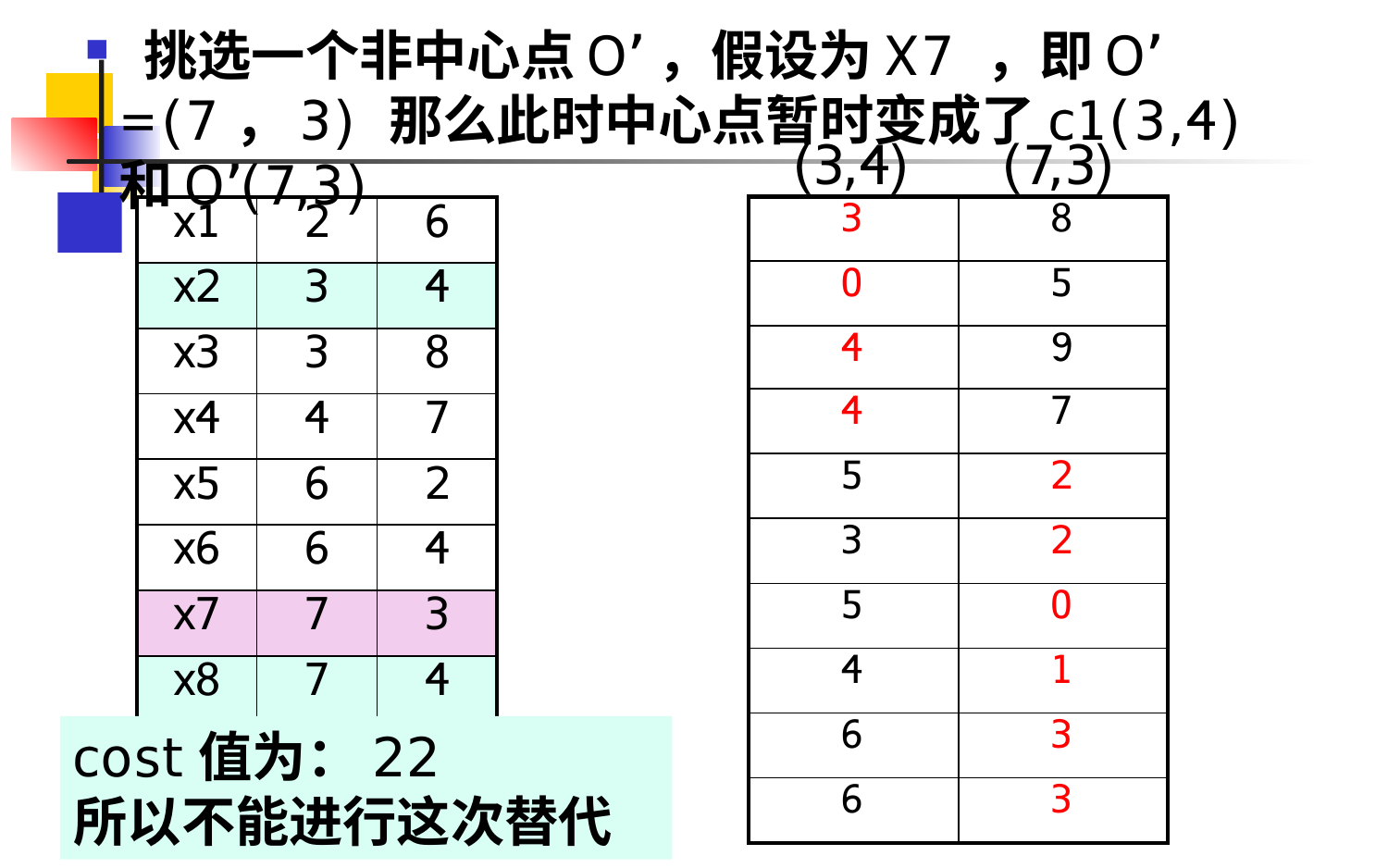

挑选一个非中心点O’，假设为X7 ，即O’ =(7，3) 那么此时中心点暂时变成了c1(3,4)和O’(7,3)
(3,4)
(7,3)
| 3 | 8 |
| --- | --- |
| 0 | 5 |
| 4 | 9 |
| 4 | 7 |
| 5 | 2 |
| 3 | 2 |
| 5 | 0 |
| 4 | 1 |
| 6 | 3 |
| 6 | 3 |
| x1 | 2 | 6 |
| --- | --- | --- |
| x2 | 3 | 4 |
| x3 | 3 | 8 |
| x4 | 4 | 7 |
| x5 | 6 | 2 |
| x6 | 6 | 4 |
| x7 | 7 | 3 |
| x8 | 7 | 4 |
| x9 | 8 | 5 |
| x10 | 7 | 6 |
cost值为：22
所以不能进行这次替代
2021-11-15